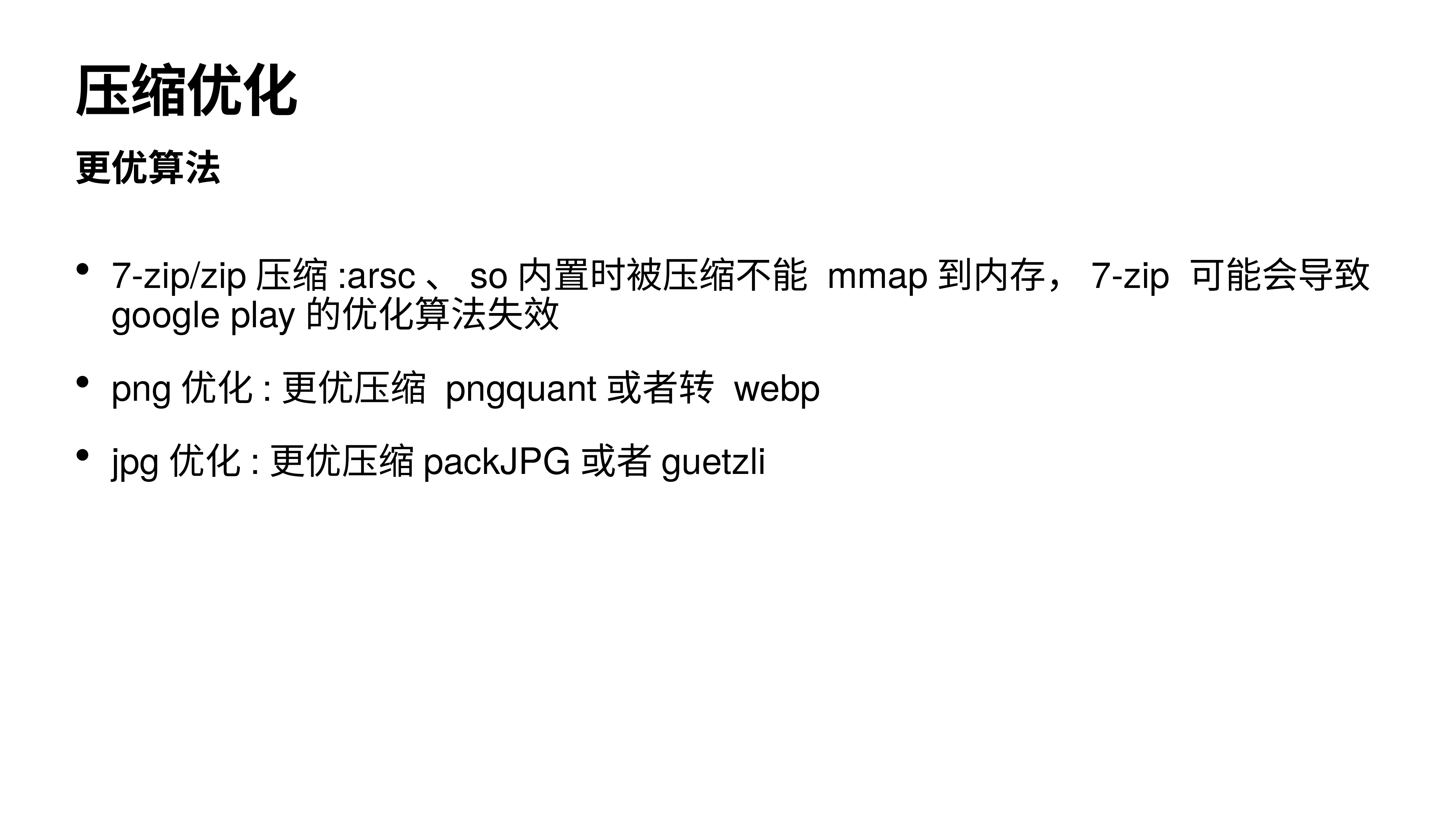

# 压缩优化
更优算法
7-zip/zip压缩:arsc、so内置时被压缩不能 mmap到内存，7-zip 可能会导致 google play的优化算法失效
png优化:更优压缩 pngquant或者转 webp
jpg优化:更优压缩packJPG或者guetzli